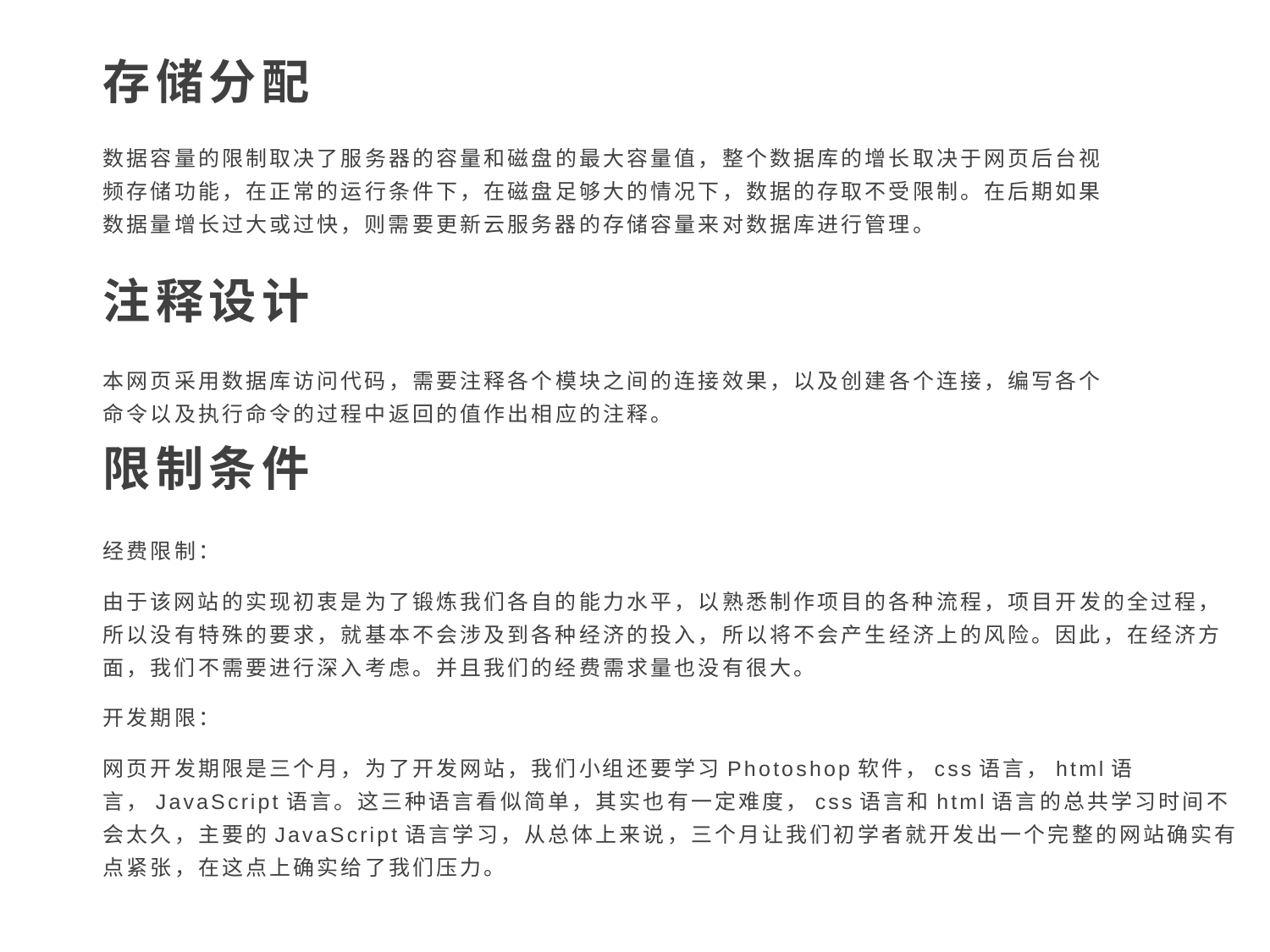

存储分配
数据容量的限制取决了服务器的容量和磁盘的最大容量值，整个数据库的增长取决于网页后台视频存储功能，在正常的运行条件下，在磁盘足够大的情况下，数据的存取不受限制。在后期如果数据量增长过大或过快，则需要更新云服务器的存储容量来对数据库进行管理。
注释设计
本网页采用数据库访问代码，需要注释各个模块之间的连接效果，以及创建各个连接，编写各个命令以及执行命令的过程中返回的值作出相应的注释。
限制条件
经费限制：
由于该网站的实现初衷是为了锻炼我们各自的能力水平，以熟悉制作项目的各种流程，项目开发的全过程，所以没有特殊的要求，就基本不会涉及到各种经济的投入，所以将不会产生经济上的风险。因此，在经济方面，我们不需要进行深入考虑。并且我们的经费需求量也没有很大。
开发期限：
网页开发期限是三个月，为了开发网站，我们小组还要学习Photoshop软件，css语言，html语言，JavaScript语言。这三种语言看似简单，其实也有一定难度，css语言和html语言的总共学习时间不会太久，主要的JavaScript语言学习，从总体上来说，三个月让我们初学者就开发出一个完整的网站确实有点紧张，在这点上确实给了我们压力。